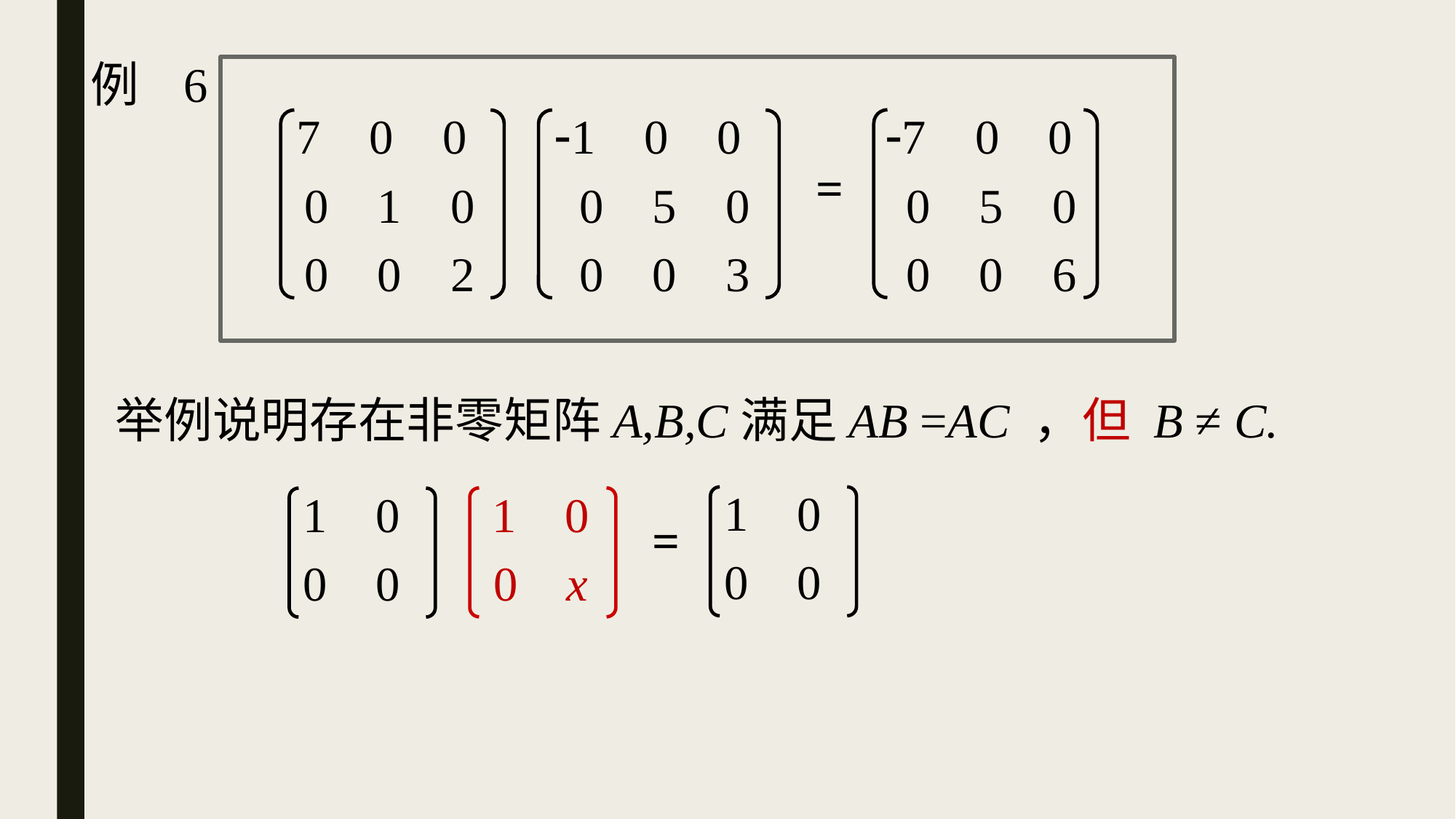

例   6

−7    0    0
7    0    0
−1    0    0

=
 0    5    0
 0    1    0
 0    5    0
 0    0    6
 0    0    2
 0    0    3
举例说明存在非零矩阵A,B,C满足AB =AC ，但 B ≠ C.
1    0
1    0
1    0

=
0    0
0    x
0    0